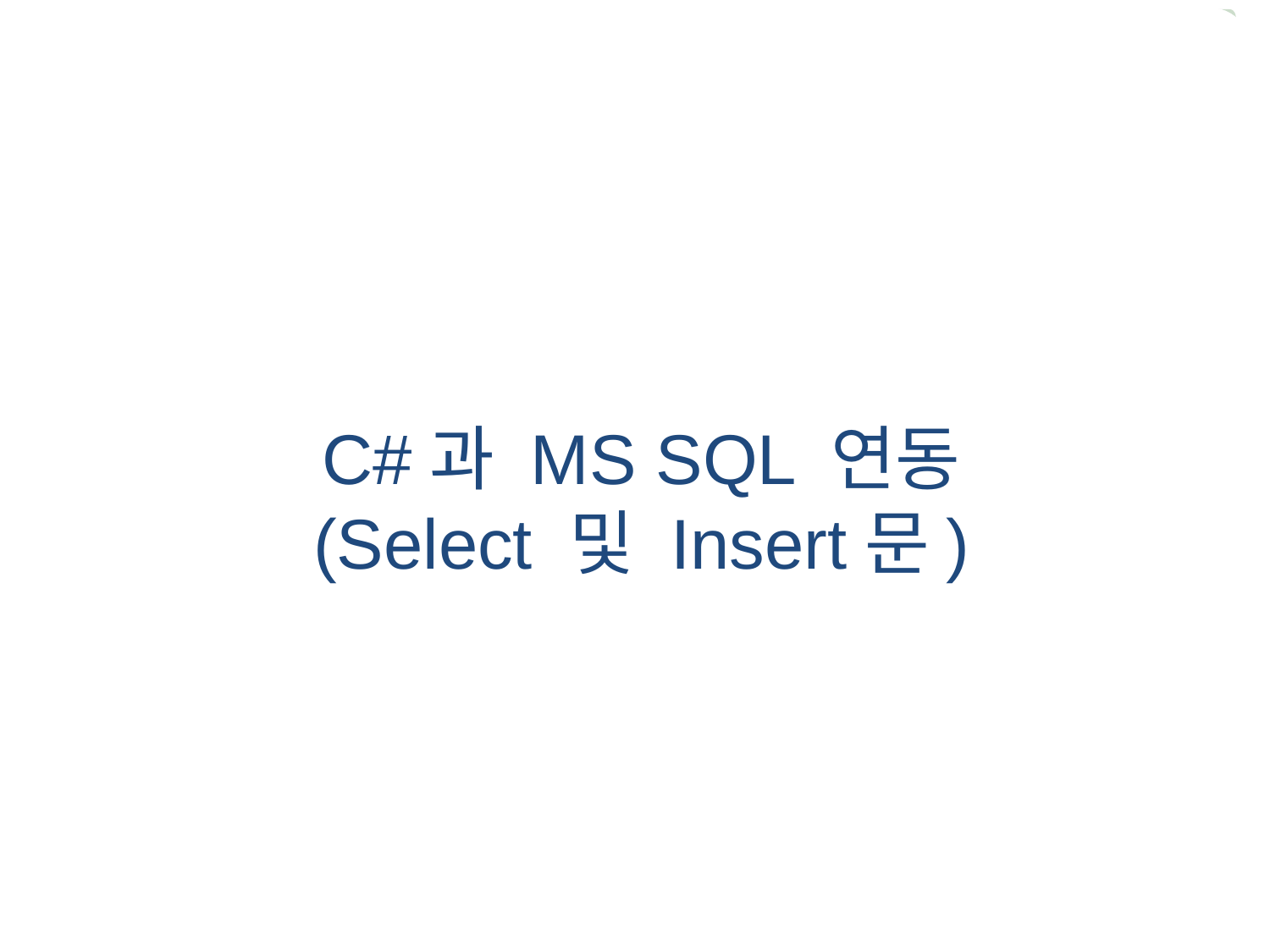

# C#과 MS SQL 연동 (Select 및 Insert문)